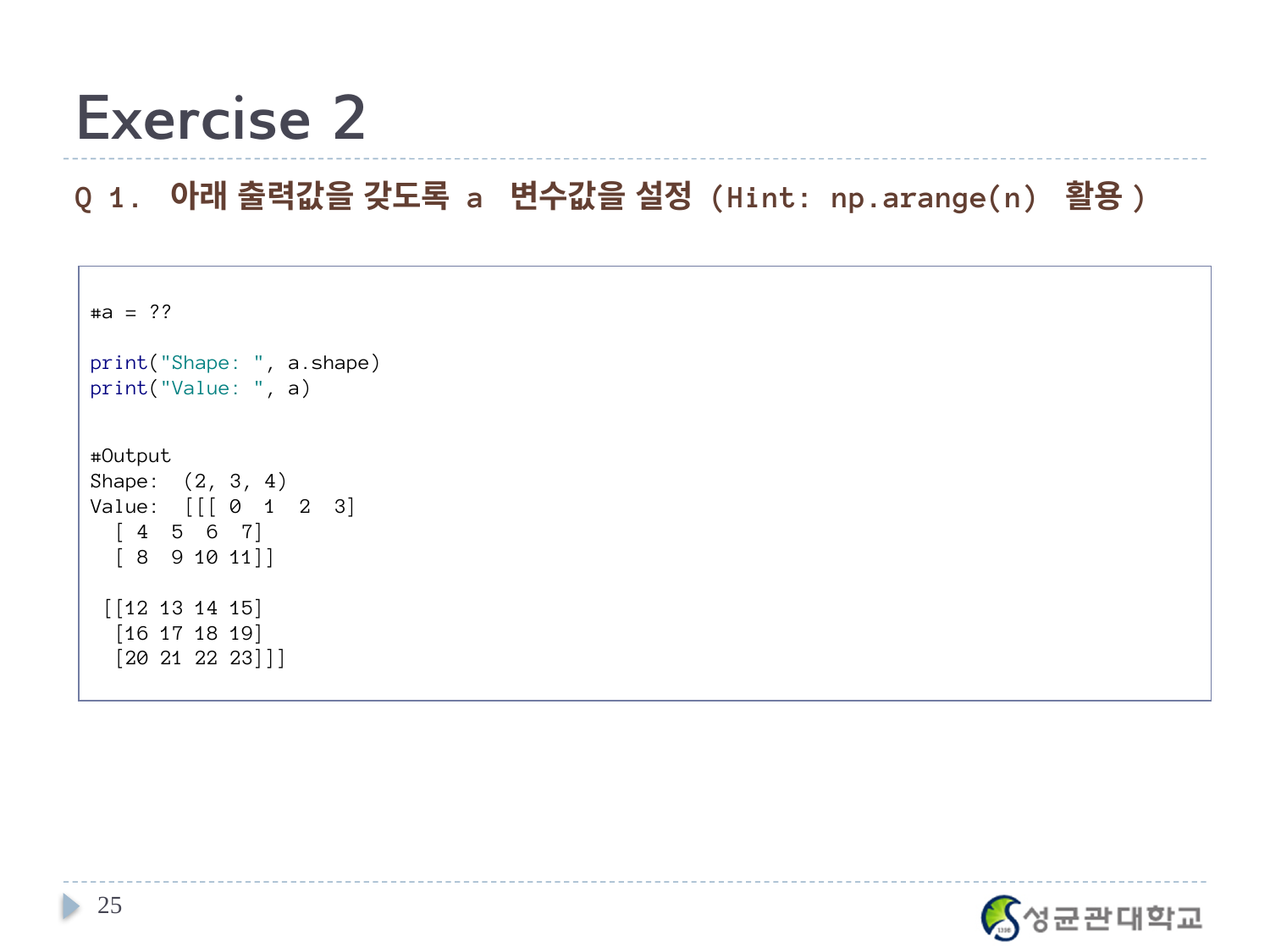

# Exercise 2
Q 1. 아래 출력값을 갖도록 a 변수값을 설정 (Hint: np.arange(n) 활용)

#a = ??

print("Shape: ", a.shape)
print("Value: ", a)
#Output
Shape:  (2, 3, 4)
Value:  [[[ 0  1  2  3]
  [ 4  5  6  7]
  [ 8  9 10 11]]

 [[12 13 14 15]
  [16 17 18 19]
  [20 21 22 23]]]

25